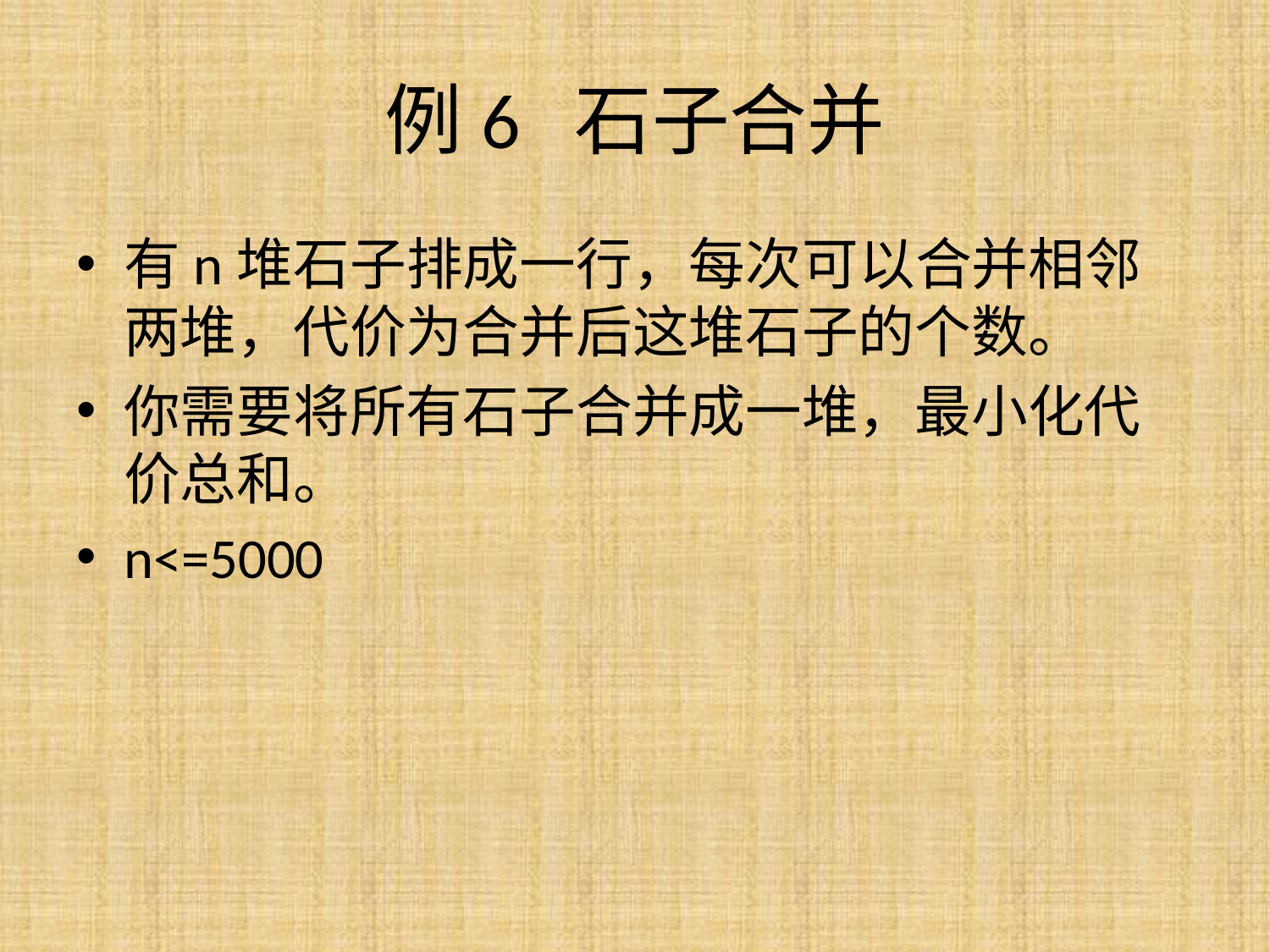

# 例6  石子合并
有n堆石子排成一行，每次可以合并相邻两堆，代价为合并后这堆石子的个数。
你需要将所有石子合并成一堆，最小化代价总和。
n<=5000